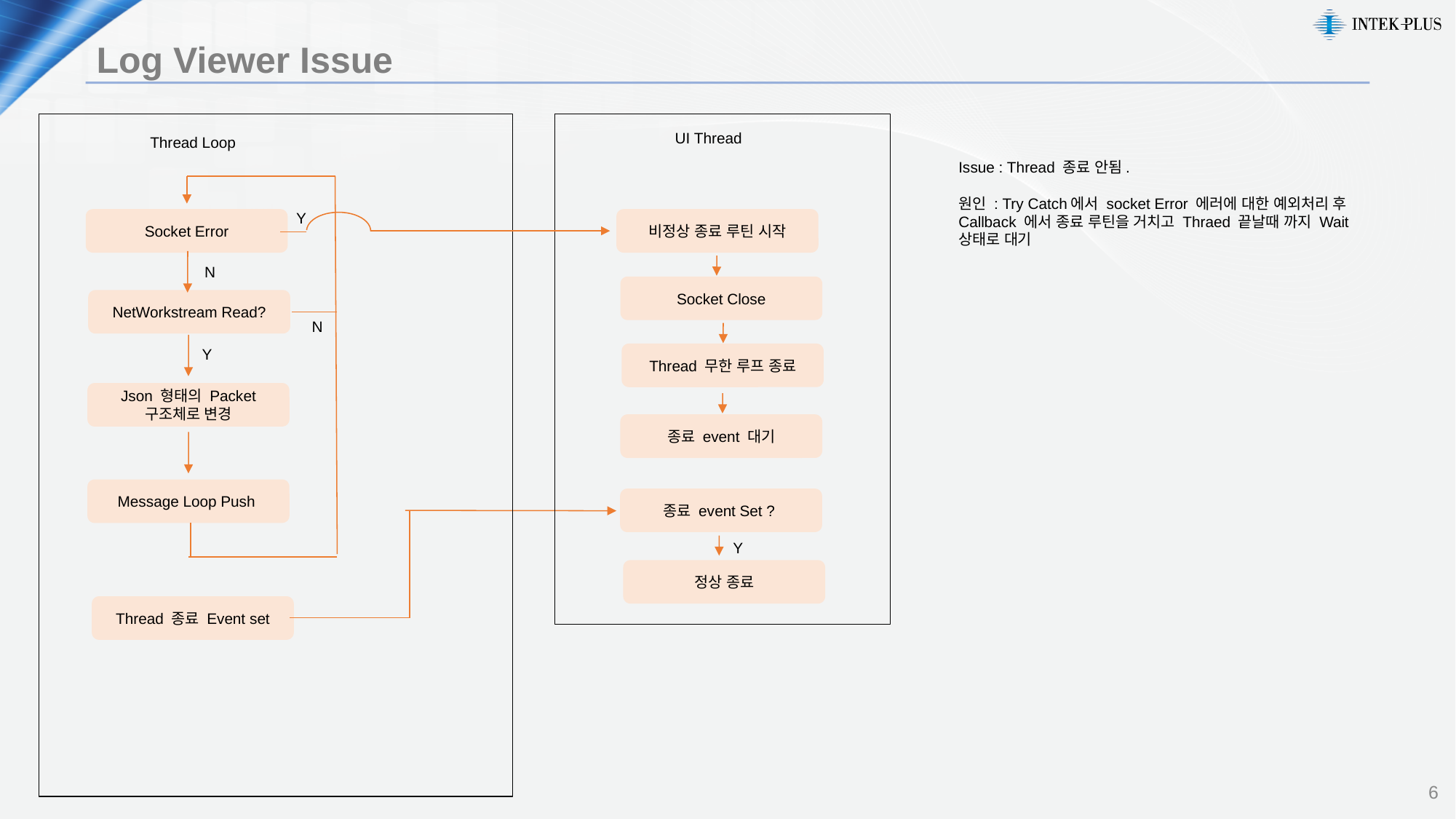

# Log Viewer Issue

UI Thread
Thread Loop
Issue : Thread 종료 안됨.

원인 : Try Catch에서 socket Error 에러에 대한 예외처리 후
Callback 에서 종료 루틴을 거치고 Thraed 끝날때 까지 Wait  상태로 대기
Y
Socket Error
비정상 종료 루틴 시작

N
Socket Close
NetWorkstream Read?
N
Y
Thread 무한 루프 종료
Json 형태의 Packet 구조체로 변경
종료 event 대기
Message Loop Push
종료 event Set ?
Y
정상 종료
Thread 종료 Event set
6